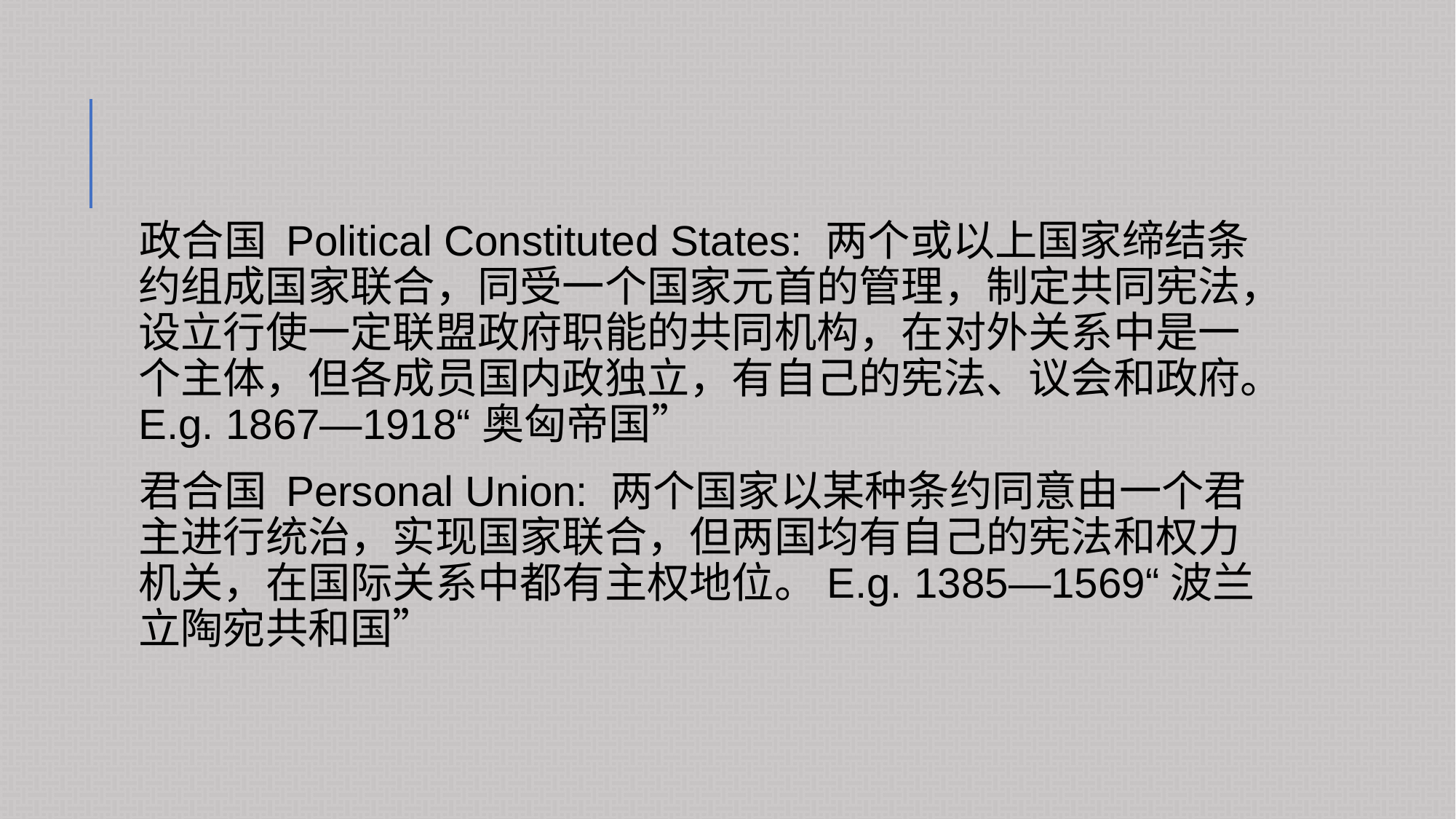

政合国 Political Constituted States: 两个或以上国家缔结条约组成国家联合，同受一个国家元首的管理，制定共同宪法，设立行使一定联盟政府职能的共同机构，在对外关系中是一个主体，但各成员国内政独立，有自己的宪法、议会和政府。E.g. 1867—1918“奥匈帝国”
君合国 Personal Union: 两个国家以某种条约同意由一个君主进行统治，实现国家联合，但两国均有自己的宪法和权力机关，在国际关系中都有主权地位。E.g. 1385—1569“波兰立陶宛共和国”